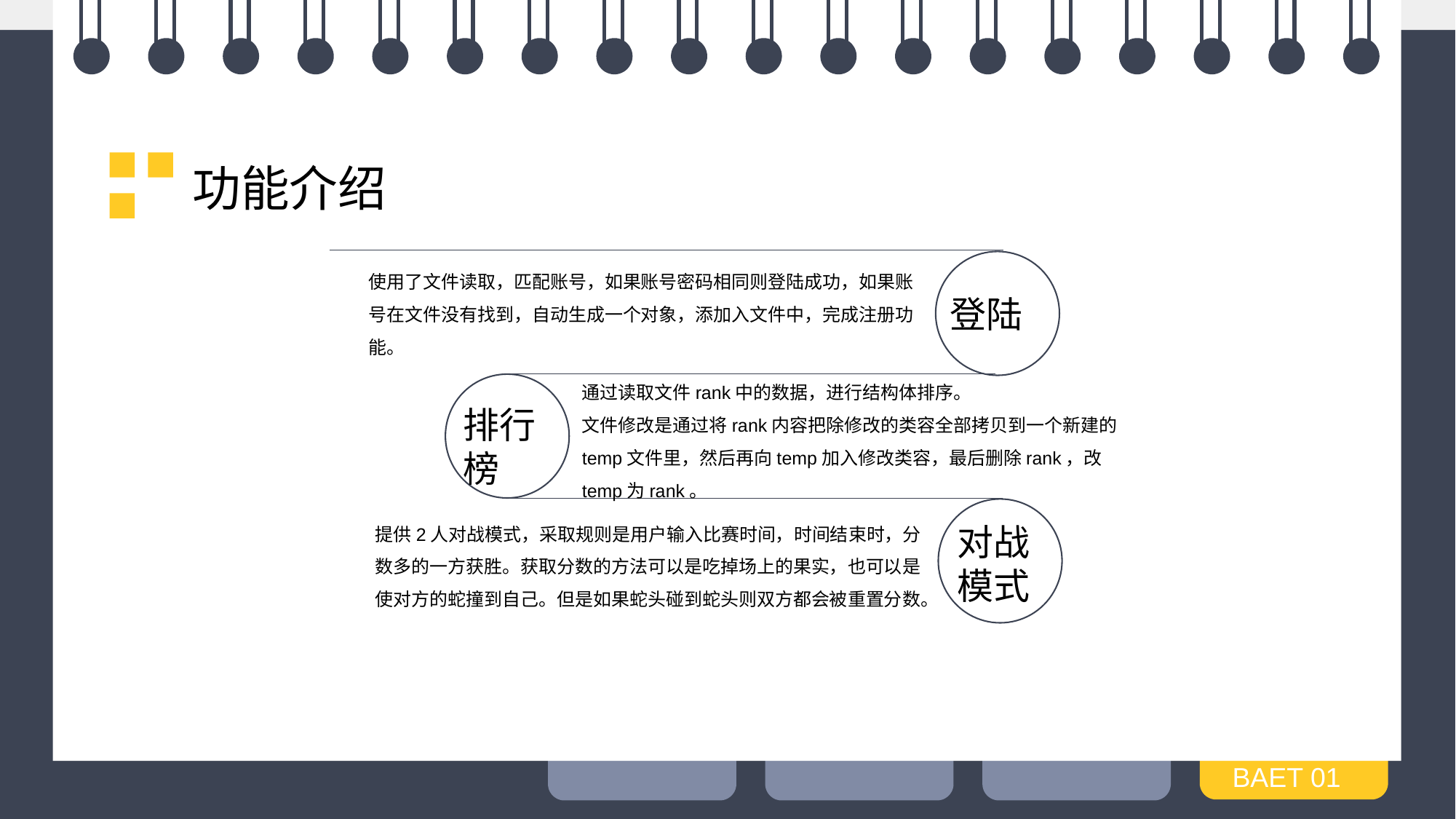

功能介绍

登陆
使用了文件读取，匹配账号，如果账号密码相同则登陆成功，如果账号在文件没有找到，自动生成一个对象，添加入文件中，完成注册功能。
通过读取文件rank中的数据，进行结构体排序。
文件修改是通过将rank内容把除修改的类容全部拷贝到一个新建的temp文件里，然后再向temp加入修改类容，最后删除rank，改temp为rank。

排行榜

对战模式
提供2人对战模式，采取规则是用户输入比赛时间，时间结束时，分数多的一方获胜。获取分数的方法可以是吃掉场上的果实，也可以是使对方的蛇撞到自己。但是如果蛇头碰到蛇头则双方都会被重置分数。

BAET 01